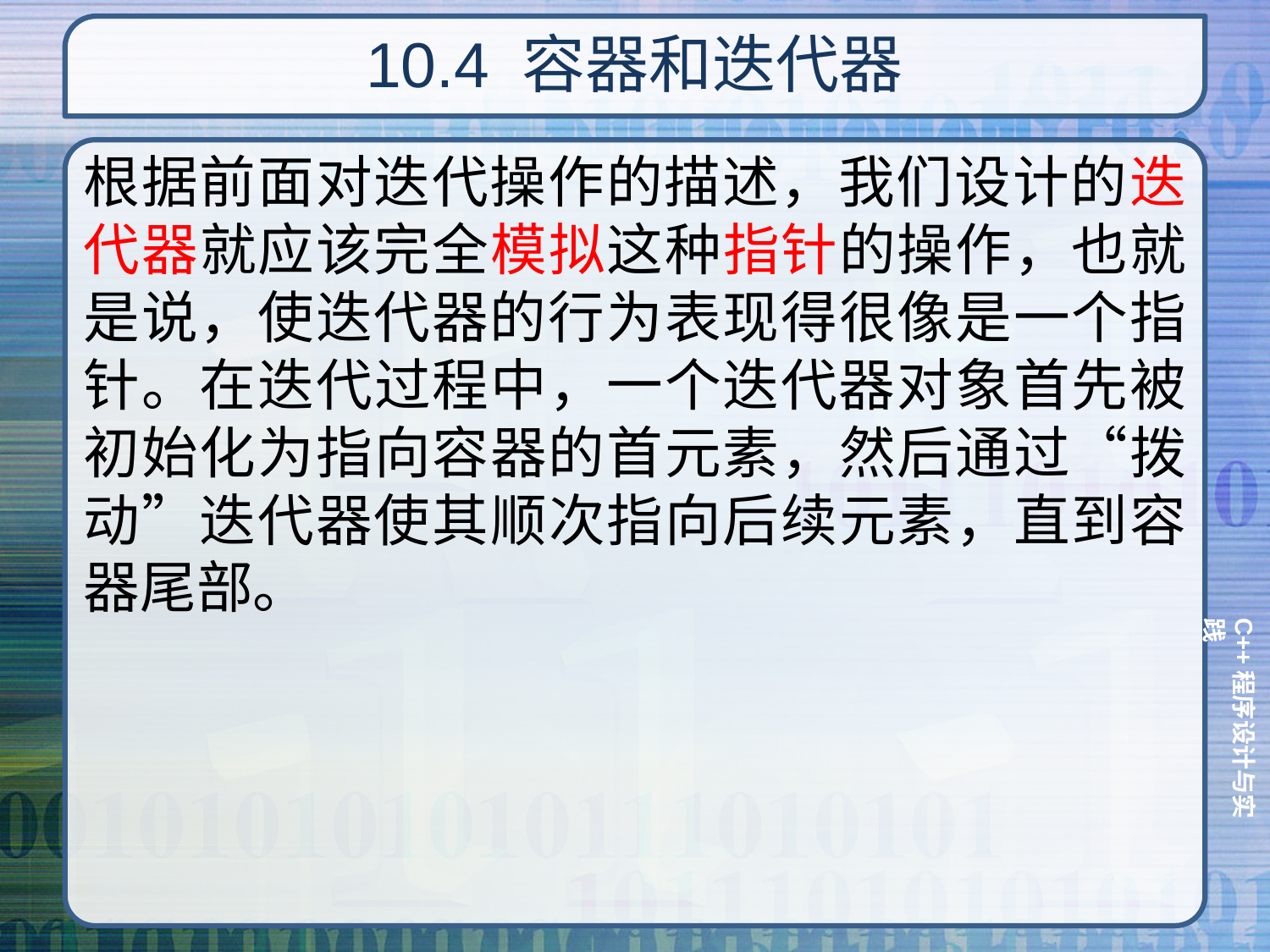

# 10.4 容器和迭代器
根据前面对迭代操作的描述，我们设计的迭代器就应该完全模拟这种指针的操作，也就是说，使迭代器的行为表现得很像是一个指针。在迭代过程中，一个迭代器对象首先被初始化为指向容器的首元素，然后通过“拨动”迭代器使其顺次指向后续元素，直到容器尾部。